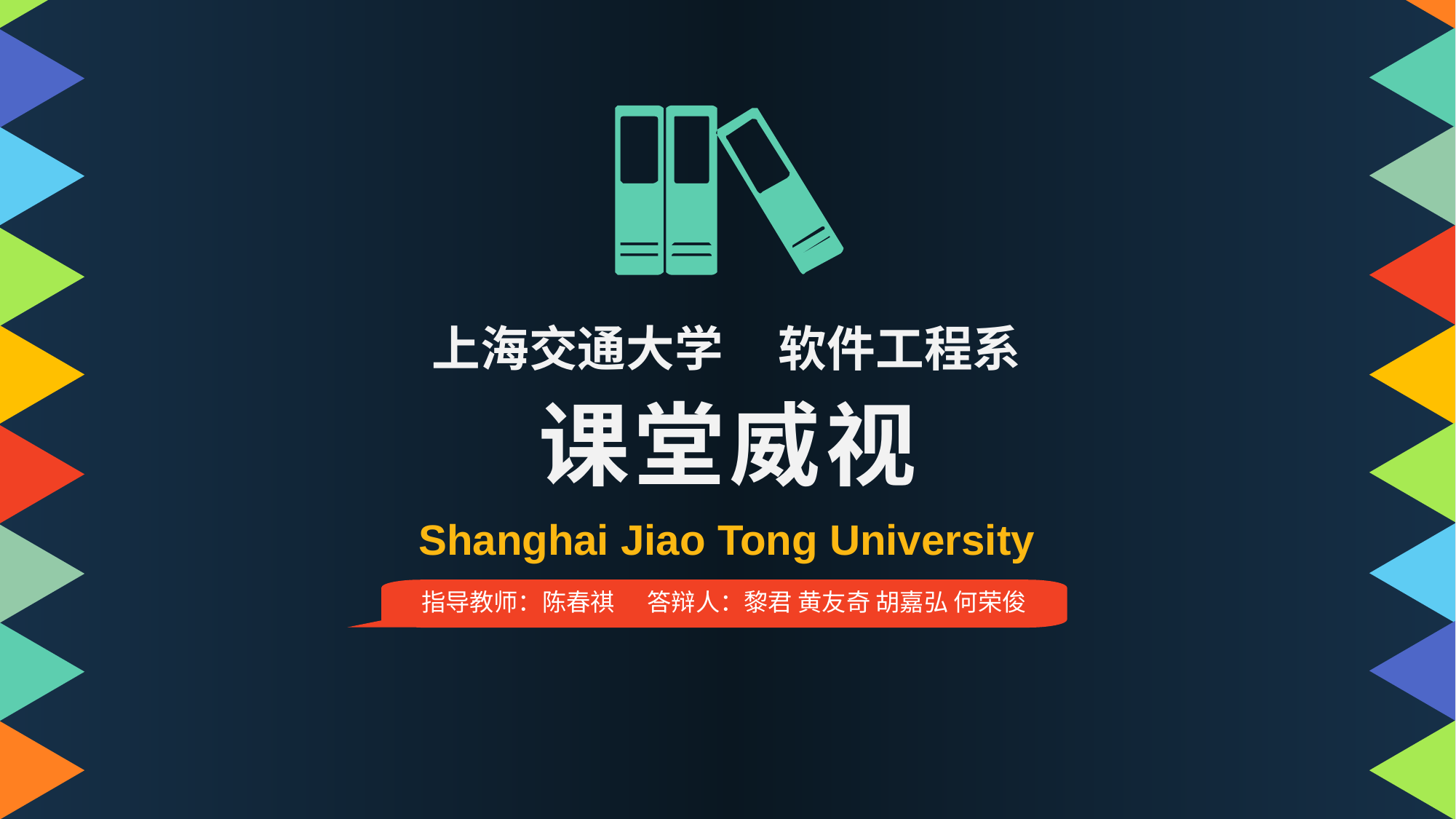

上海交通大学     软件工程系
课堂威视
Shanghai Jiao Tong University

指导教师：陈春祺      答辩人：黎君 黄友奇 胡嘉弘 何荣俊